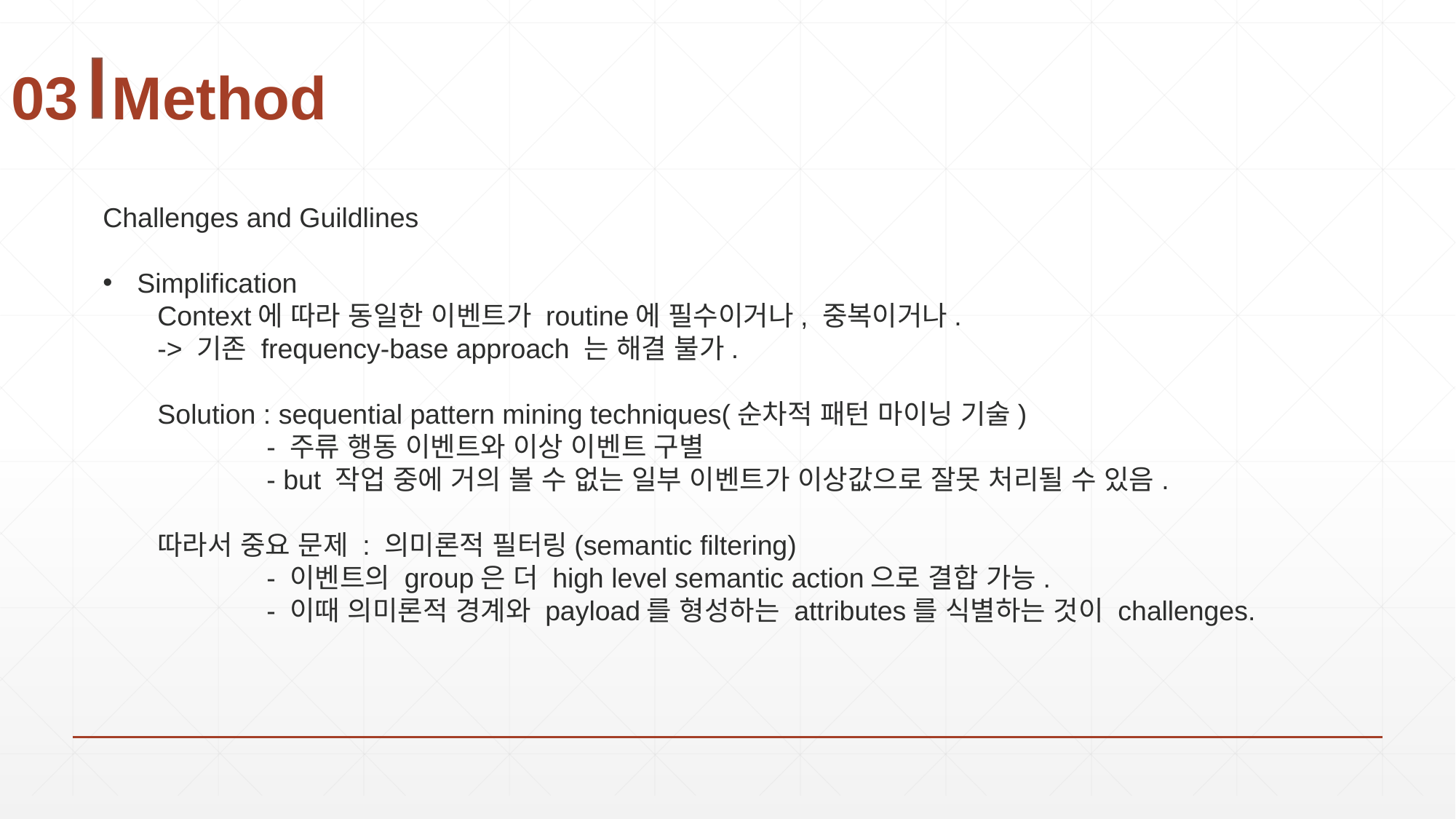

03  Method

Challenges and Guildlines

Simplification
Context에 따라 동일한 이벤트가 routine에 필수이거나, 중복이거나.
-> 기존 frequency-base approach 는 해결 불가.

Solution : sequential pattern mining techniques(순차적 패턴 마이닝 기술)
	- 주류 행동 이벤트와 이상 이벤트 구별
	- but 작업 중에 거의 볼 수 없는 일부 이벤트가 이상값으로 잘못 처리될 수 있음.

따라서 중요 문제 : 의미론적 필터링(semantic filtering)
	- 이벤트의 group은 더 high level semantic action으로 결합 가능.
	- 이때 의미론적 경계와 payload를 형성하는 attributes를 식별하는 것이 challenges.